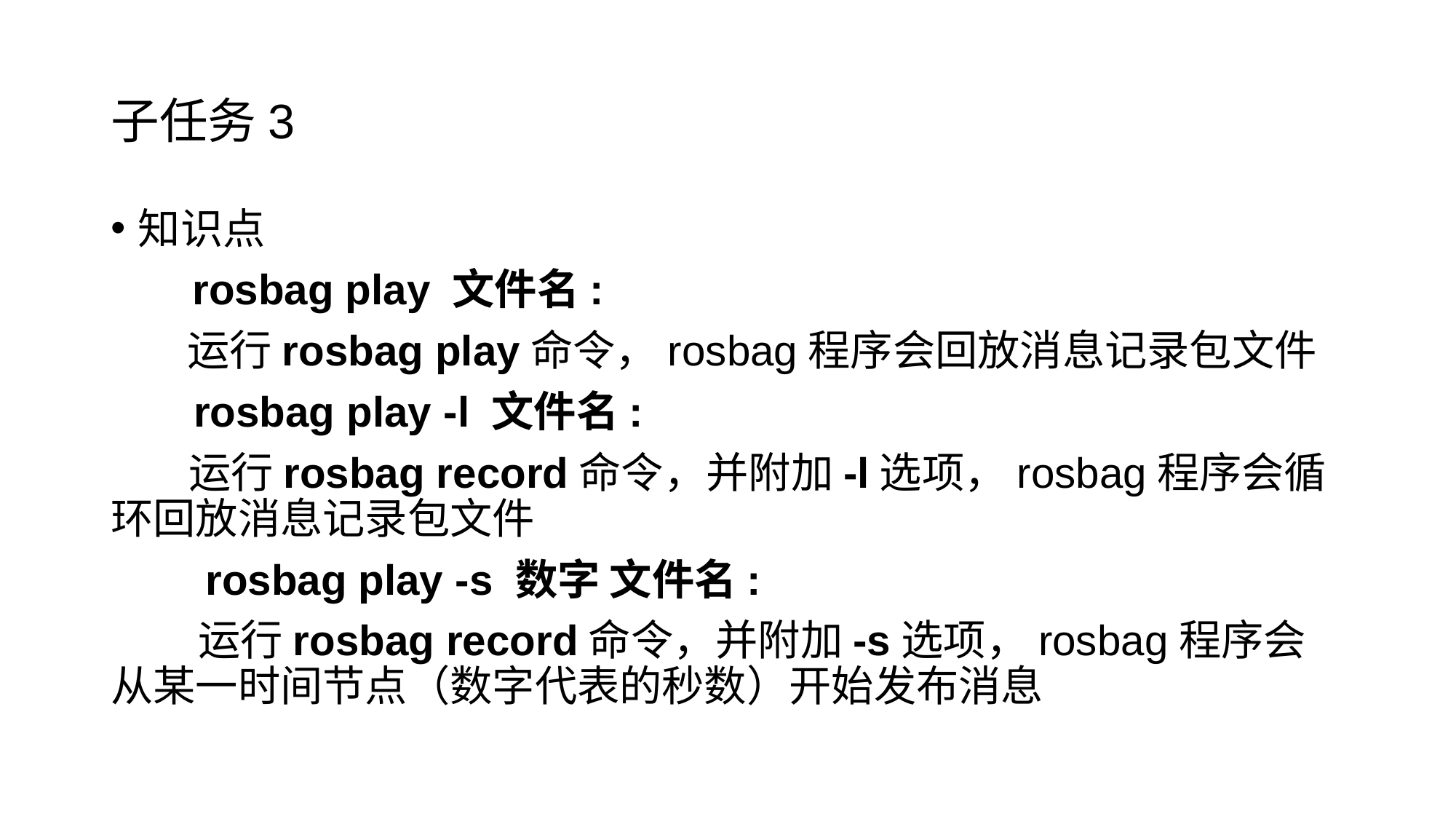

# 子任务3
知识点
        rosbag play 文件名:
       运行rosbag play命令，rosbag程序会回放消息记录包文件
       rosbag play -l 文件名:
       运行rosbag record命令，并附加-l选项，rosbag程序会循环回放消息记录包文件
        rosbag play -s 数字 文件名:
        运行rosbag record命令，并附加-s选项，rosbag程序会从某一时间节点（数字代表的秒数）开始发布消息